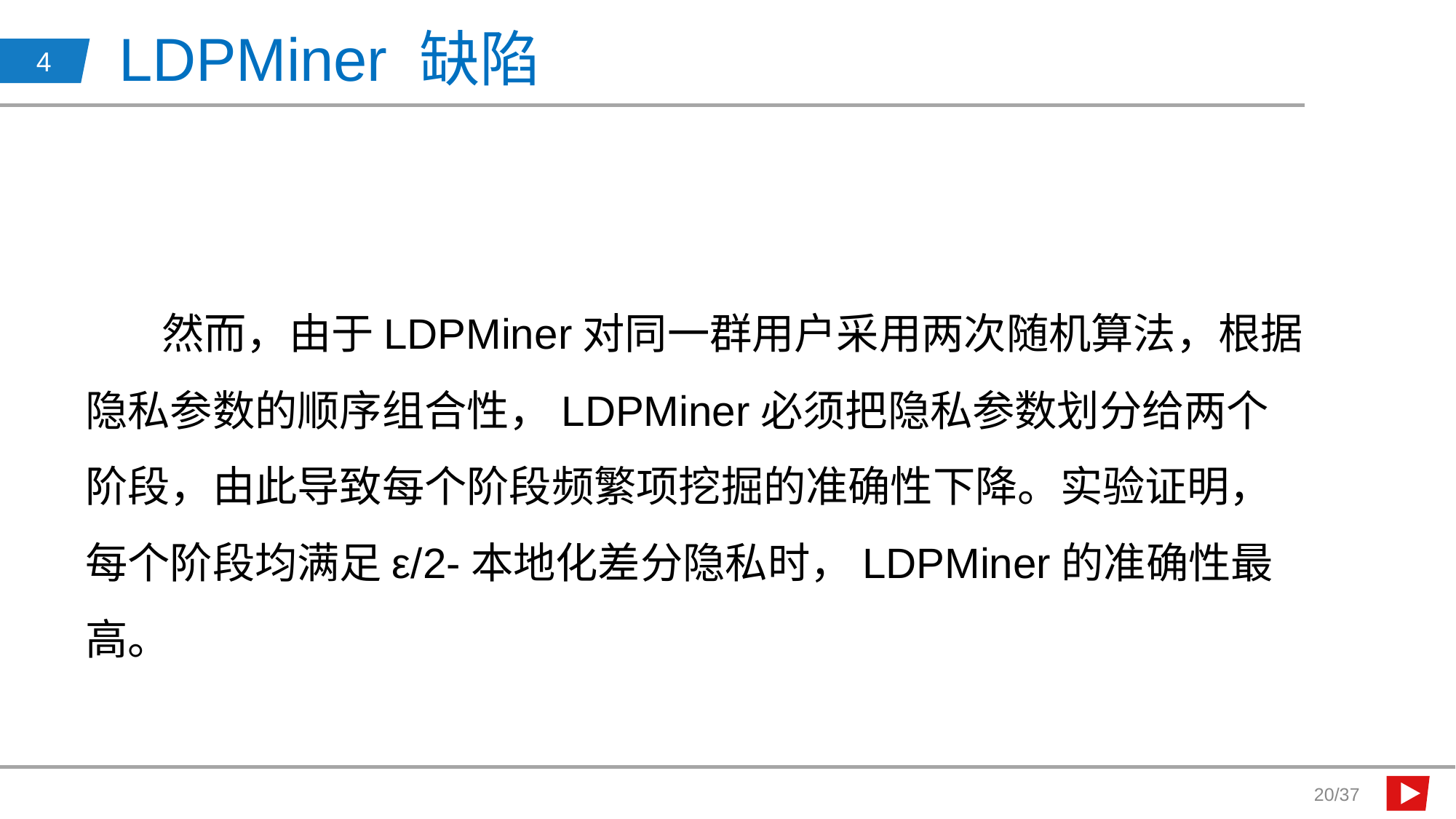

LDPMiner 缺陷
4
       然而，由于LDPMiner对同一群用户采用两次随机算法，根据隐私参数的顺序组合性，LDPMiner必须把隐私参数划分给两个阶段，由此导致每个阶段频繁项挖掘的准确性下降。实验证明，每个阶段均满足ε/2-本地化差分隐私时，LDPMiner的准确性最高。
20/37